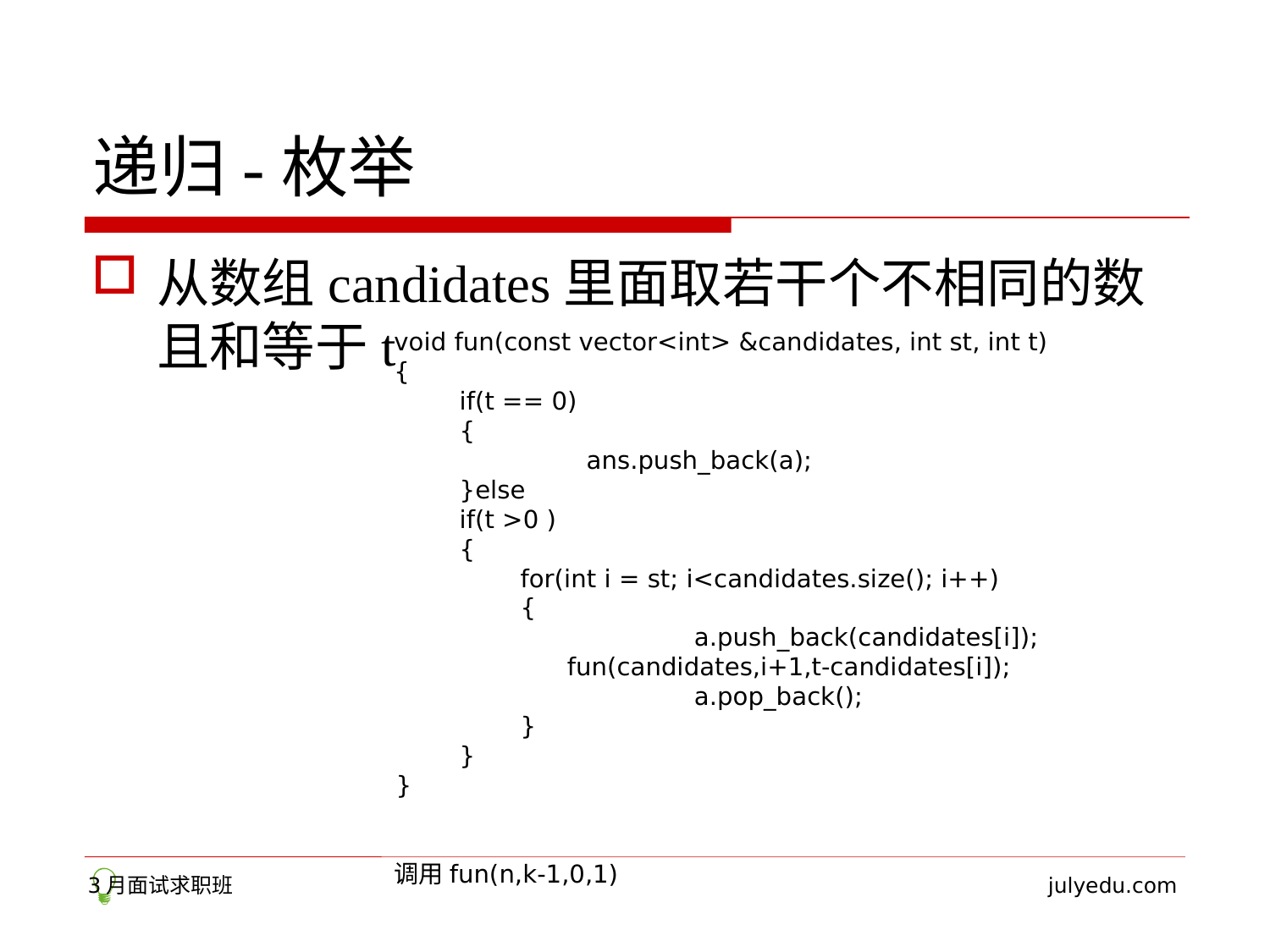

# 递归-枚举
从数组candidates里面取若干个不相同的数且和等于t

void fun(const vector<int> &candidates, int st, int t)
{
if(t == 0)
{
	ans.push_back(a);
}else
if(t >0 )
{
for(int i = st; i<candidates.size(); i++)
{
	      a.push_back(candidates[i]);
      fun(candidates,i+1,t-candidates[i]);
	      a.pop_back();
}
}
}

调用fun(n,k-1,0,1)
3月面试求职班
julyedu.com